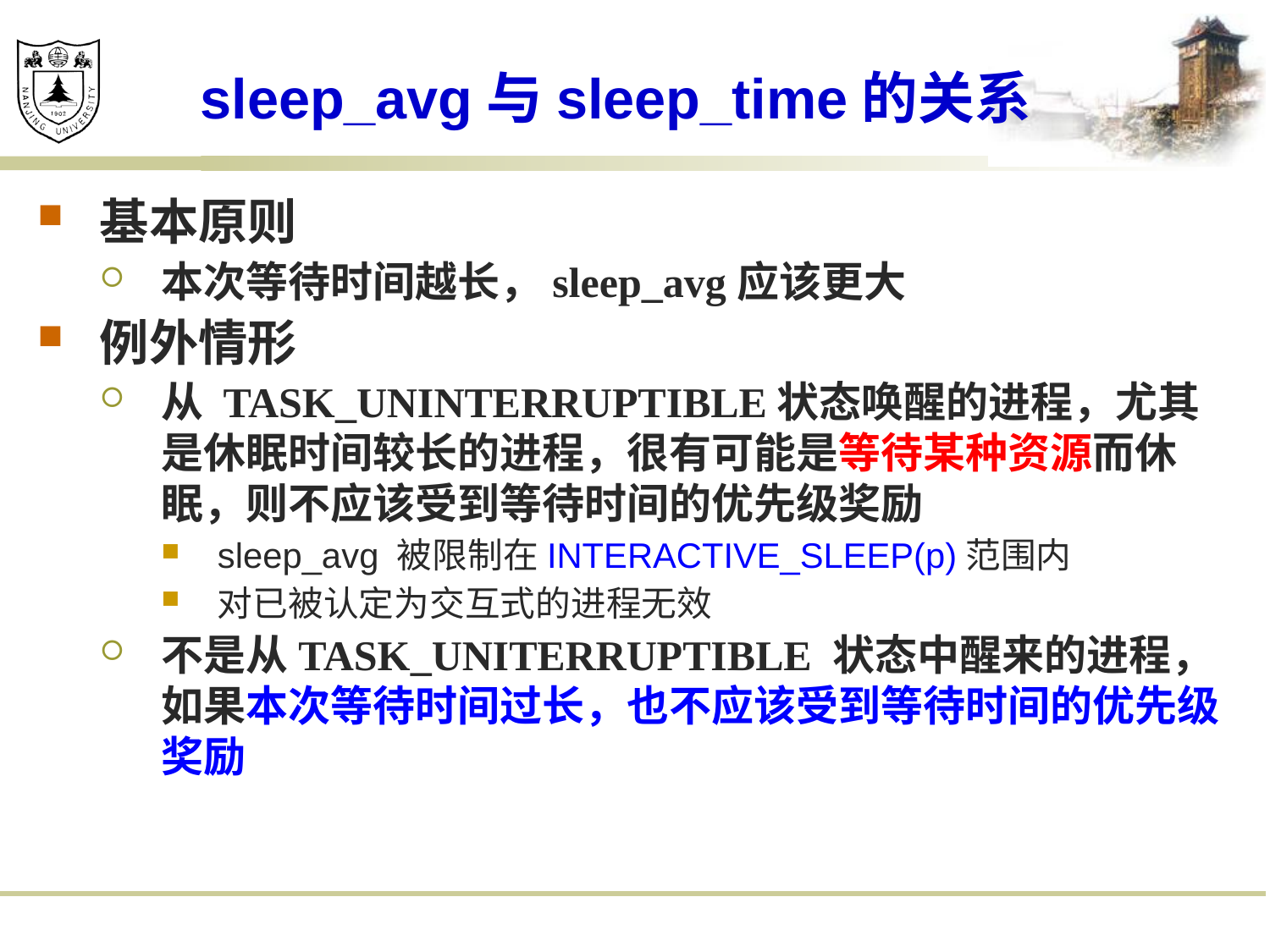

# sleep_avg与sleep_time的关系
基本原则
本次等待时间越长，sleep_avg应该更大
例外情形
从 TASK_UNINTERRUPTIBLE状态唤醒的进程，尤其是休眠时间较长的进程，很有可能是等待某种资源而休眠，则不应该受到等待时间的优先级奖励
sleep_avg 被限制在INTERACTIVE_SLEEP(p)范围内
对已被认定为交互式的进程无效
不是从TASK_UNITERRUPTIBLE 状态中醒来的进程，如果本次等待时间过长，也不应该受到等待时间的优先级奖励
243